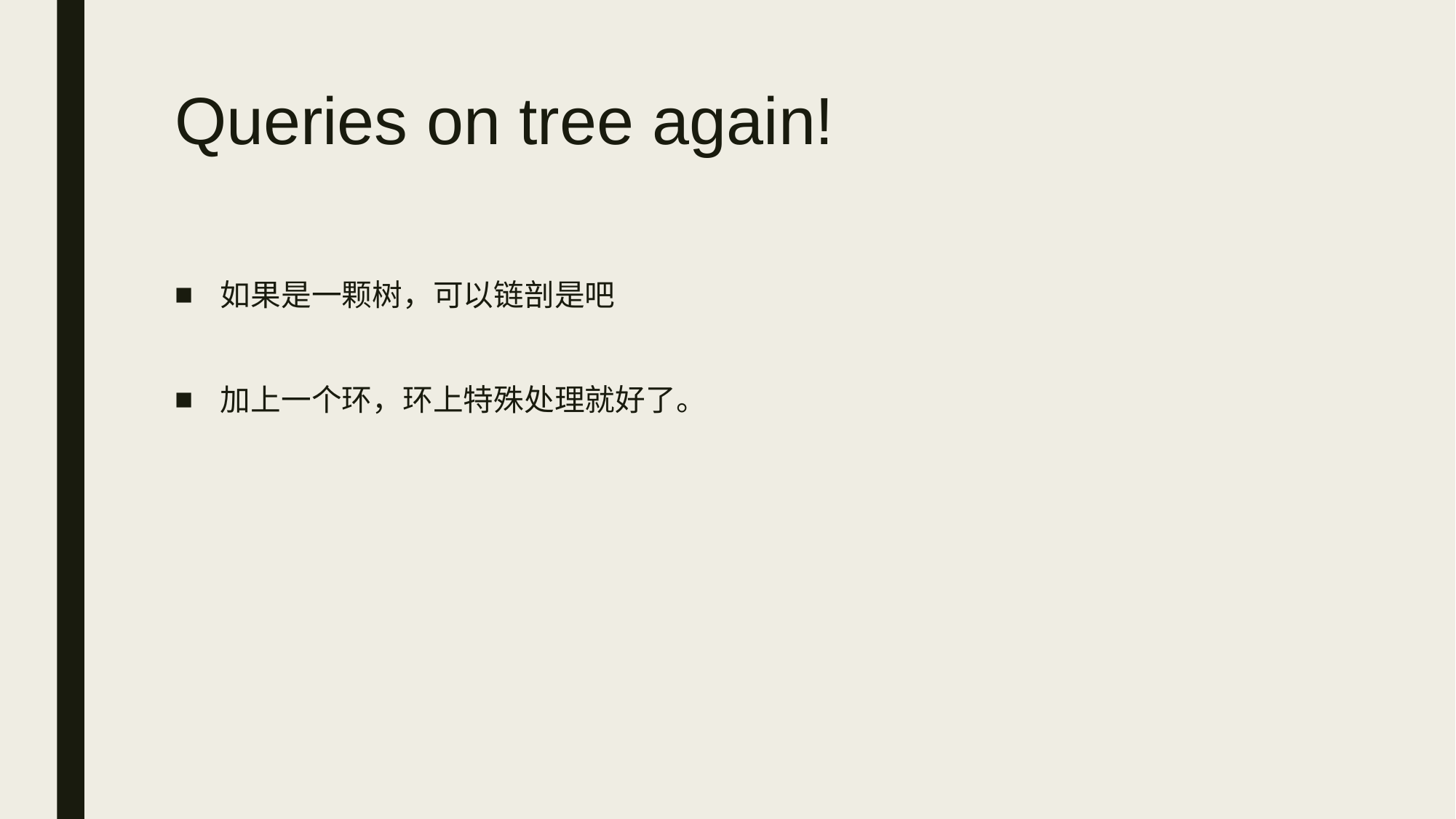

# Queries on tree again!
如果是一颗树，可以链剖是吧

加上一个环，环上特殊处理就好了。